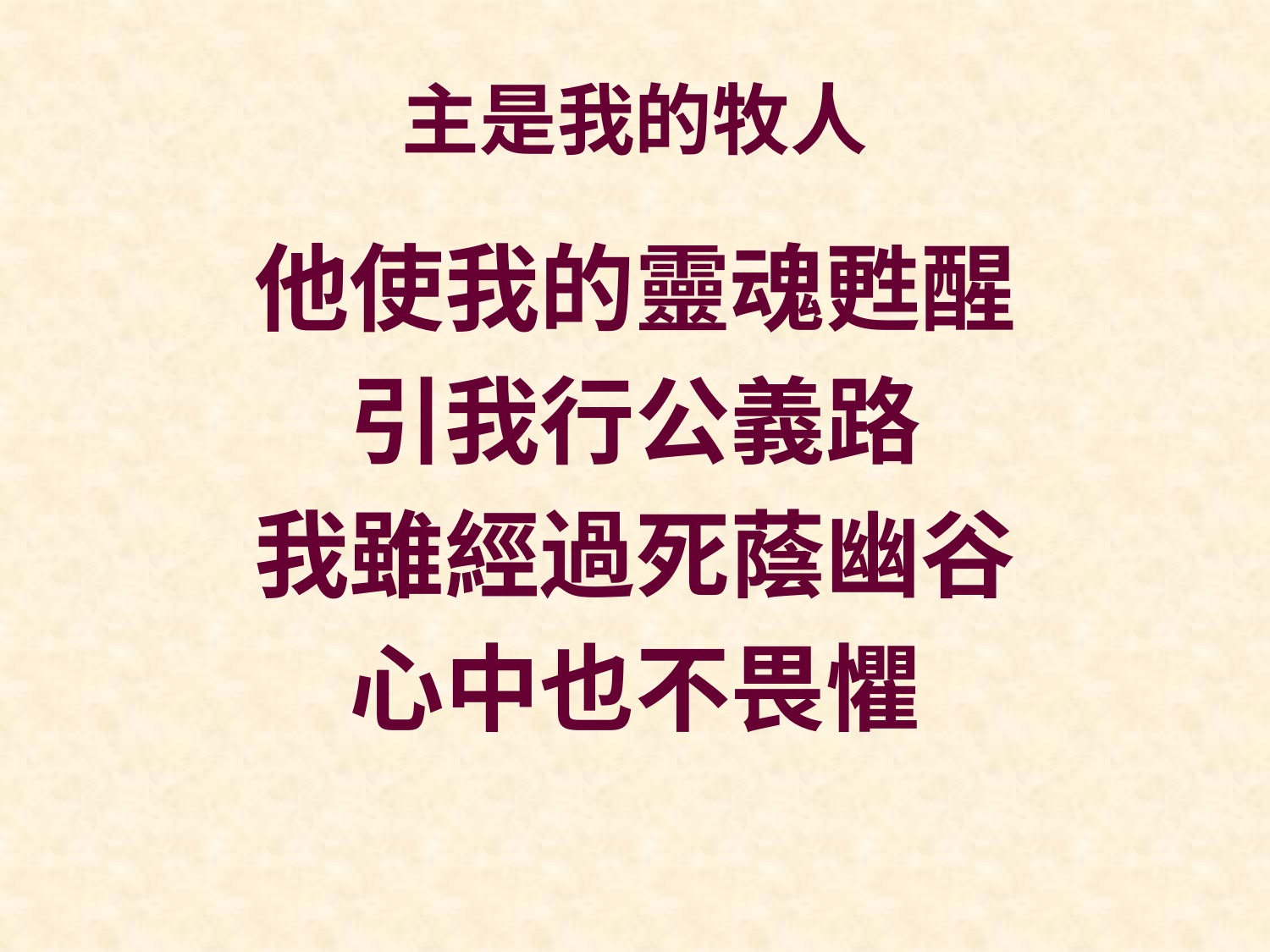

# 主是我的牧人
他使我的靈魂甦醒
引我行公義路
我雖經過死蔭幽谷
心中也不畏懼